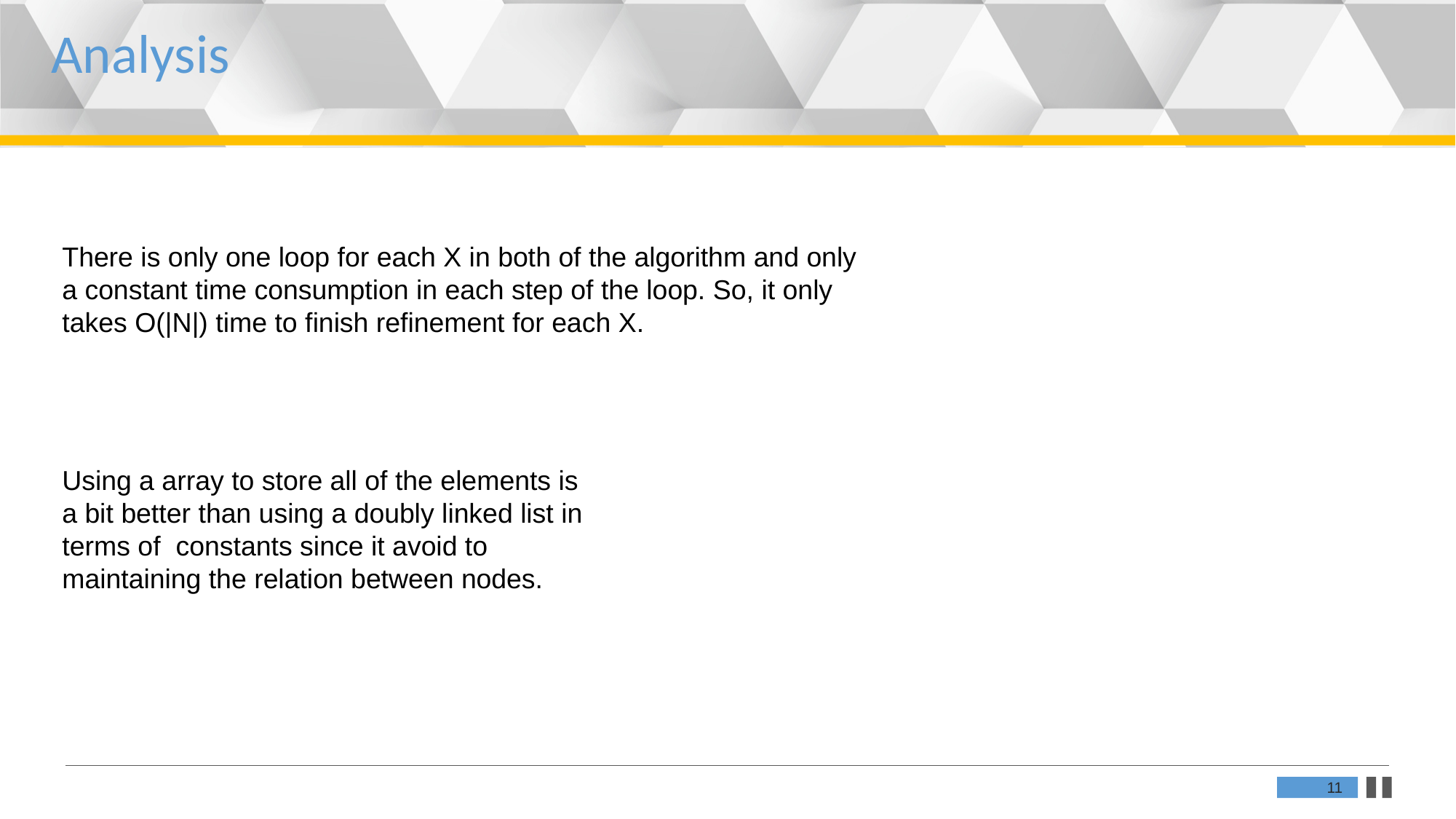

更多精品PPT模板下载：https://shop162430736.taobao.com
Analysis
There is only one loop for each X in both of the algorithm and only a constant time consumption in each step of the loop. So, it only takes O(|N|) time to finish refinement for each X.
Using a array to store all of the elements is a bit better than using a doubly linked list in terms of  constants since it avoid to maintaining the relation between nodes.
11